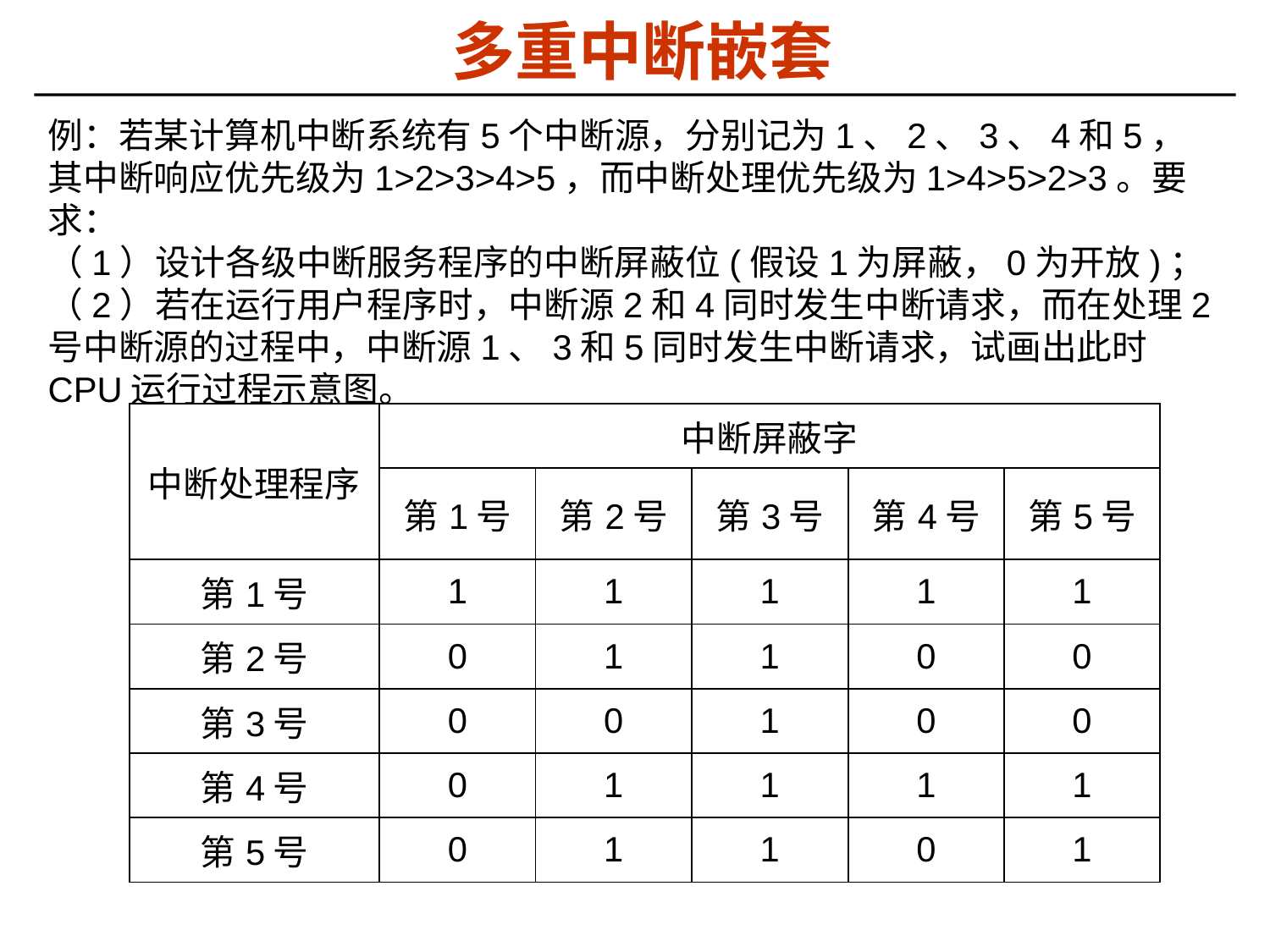

# 多重中断嵌套
例：若某计算机中断系统有5个中断源，分别记为1、2、3、4和5，其中断响应优先级为1>2>3>4>5，而中断处理优先级为1>4>5>2>3。要求：
（1）设计各级中断服务程序的中断屏蔽位(假设1为屏蔽，0为开放)；
（2）若在运行用户程序时，中断源2和4同时发生中断请求，而在处理2号中断源的过程中，中断源1、3和5同时发生中断请求，试画出此时CPU运行过程示意图。
| 中断处理程序 | 中断屏蔽字 |  |  |  |  |
| --- | --- | --- | --- | --- | --- |
|  | 第1号 | 第2号 | 第3号 | 第4号 | 第5号 |
| 第1号 | 1 | 1 | 1 | 1 | 1 |
| 第2号 | 0 | 1 | 1 | 0 | 0 |
| 第3号 | 0 | 0 | 1 | 0 | 0 |
| 第4号 | 0 | 1 | 1 | 1 | 1 |
| 第5号 | 0 | 1 | 1 | 0 | 1 |